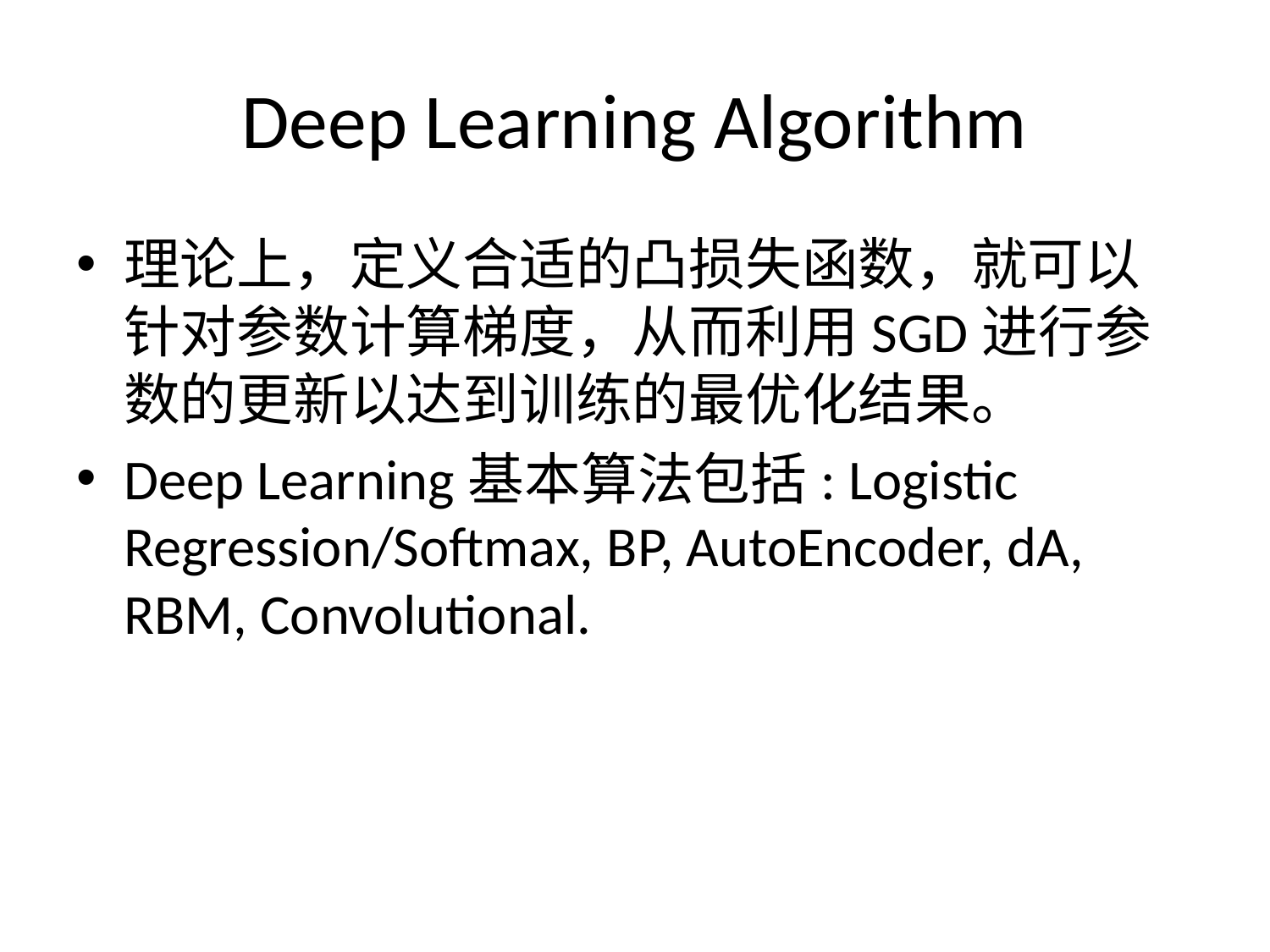

# Deep Learning Algorithm
理论上，定义合适的凸损失函数，就可以针对参数计算梯度，从而利用SGD进行参数的更新以达到训练的最优化结果。
Deep Learning基本算法包括: Logistic Regression/Softmax, BP, AutoEncoder, dA, RBM, Convolutional.